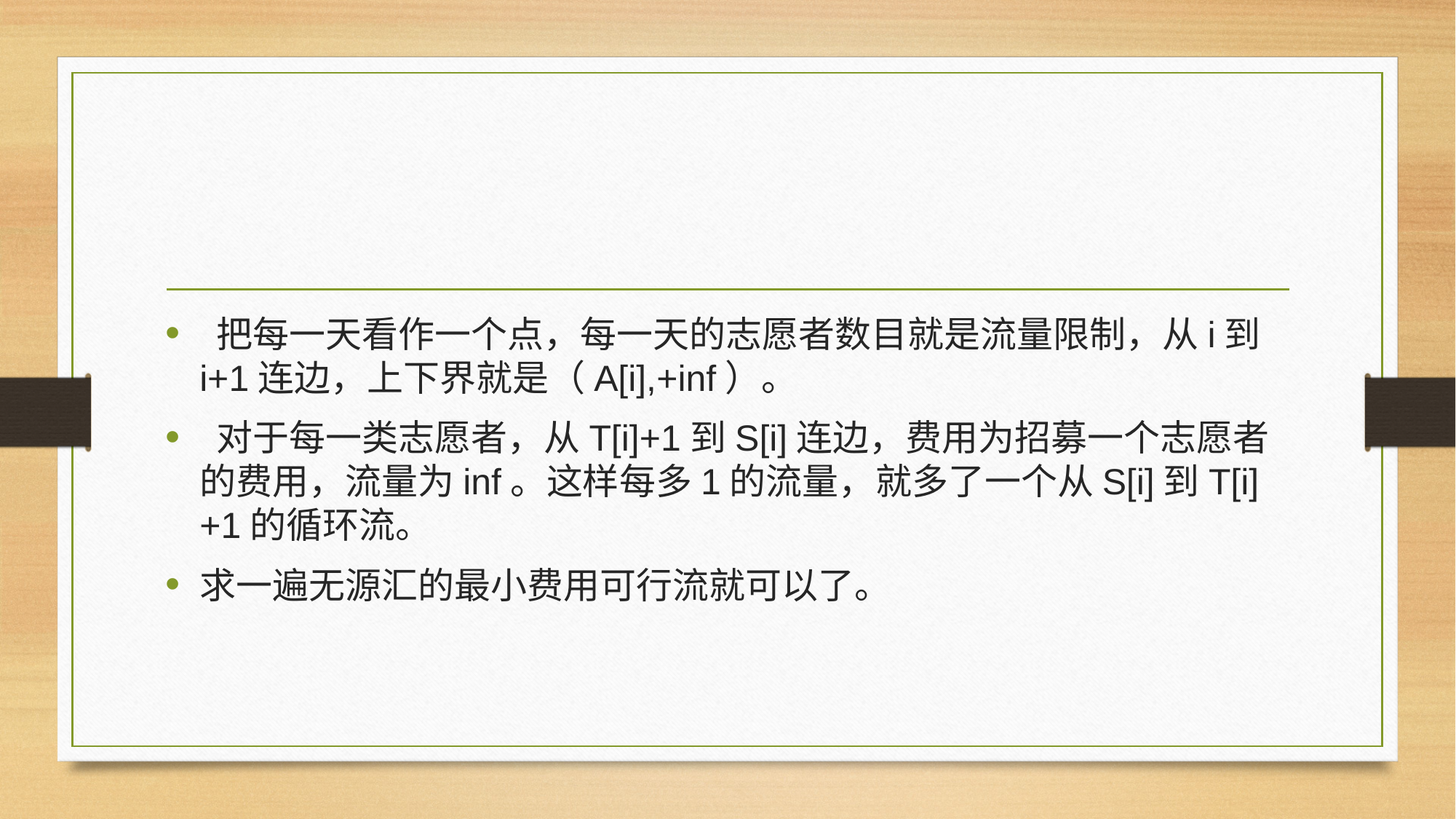

#
 把每一天看作一个点，每一天的志愿者数目就是流量限制，从i到i+1连边，上下界就是（A[i],+inf）。
 对于每一类志愿者，从T[i]+1到S[i]连边，费用为招募一个志愿者的费用，流量为inf。这样每多1的流量，就多了一个从S[i]到T[i]+1的循环流。
求一遍无源汇的最小费用可行流就可以了。